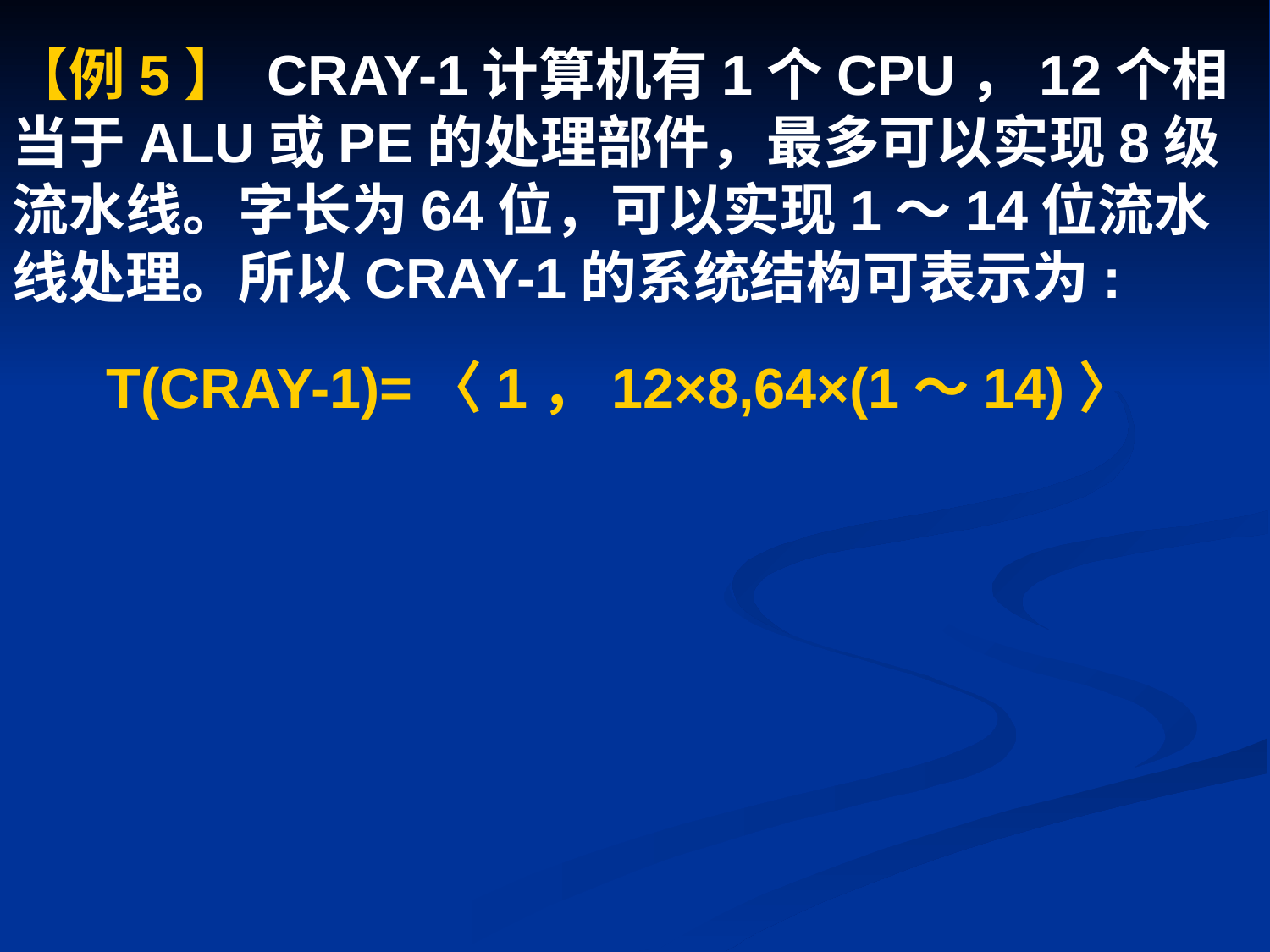

【例5】 CRAY-1计算机有1个CPU，12个相当于ALU或PE的处理部件，最多可以实现8级流水线。字长为64位，可以实现1～14位流水线处理。所以CRAY-1的系统结构可表示为:

T(CRAY-1)=〈1，12×8,64×(1～14)〉
34